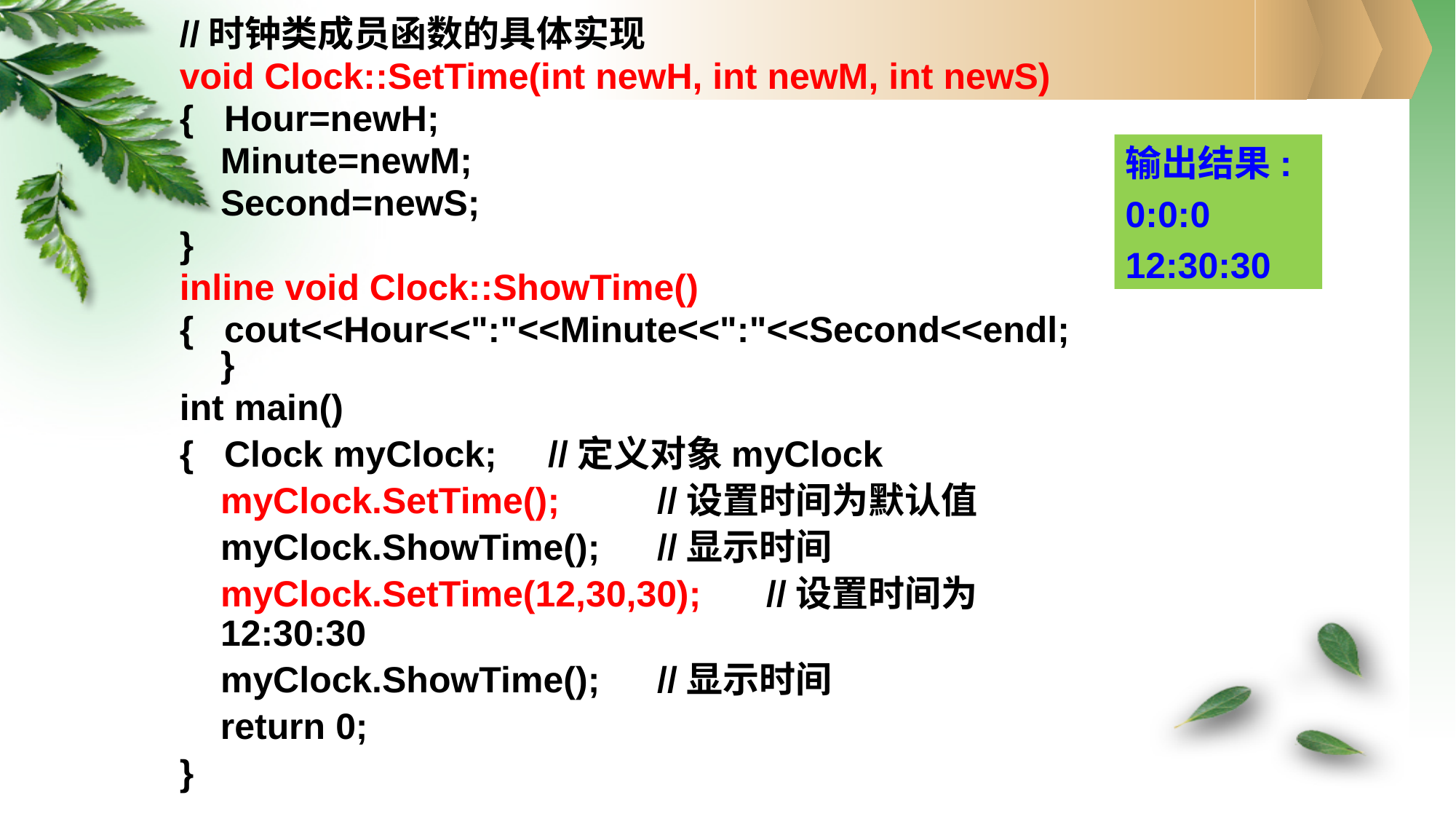

//时钟类成员函数的具体实现
void Clock::SetTime(int newH, int newM, int newS)
{   Hour=newH;
	Minute=newM;
	Second=newS;
}
inline void Clock::ShowTime()
{   cout<<Hour<<":"<<Minute<<":"<<Second<<endl;  }
输出结果:
0:0:0
12:30:30
int main()
{   Clock myClock;	//定义对象myClock
	myClock.SetTime();	//设置时间为默认值
	myClock.ShowTime();	//显示时间
	myClock.SetTime(12,30,30);	//设置时间为12:30:30
	myClock.ShowTime();	//显示时间
    return 0;
}